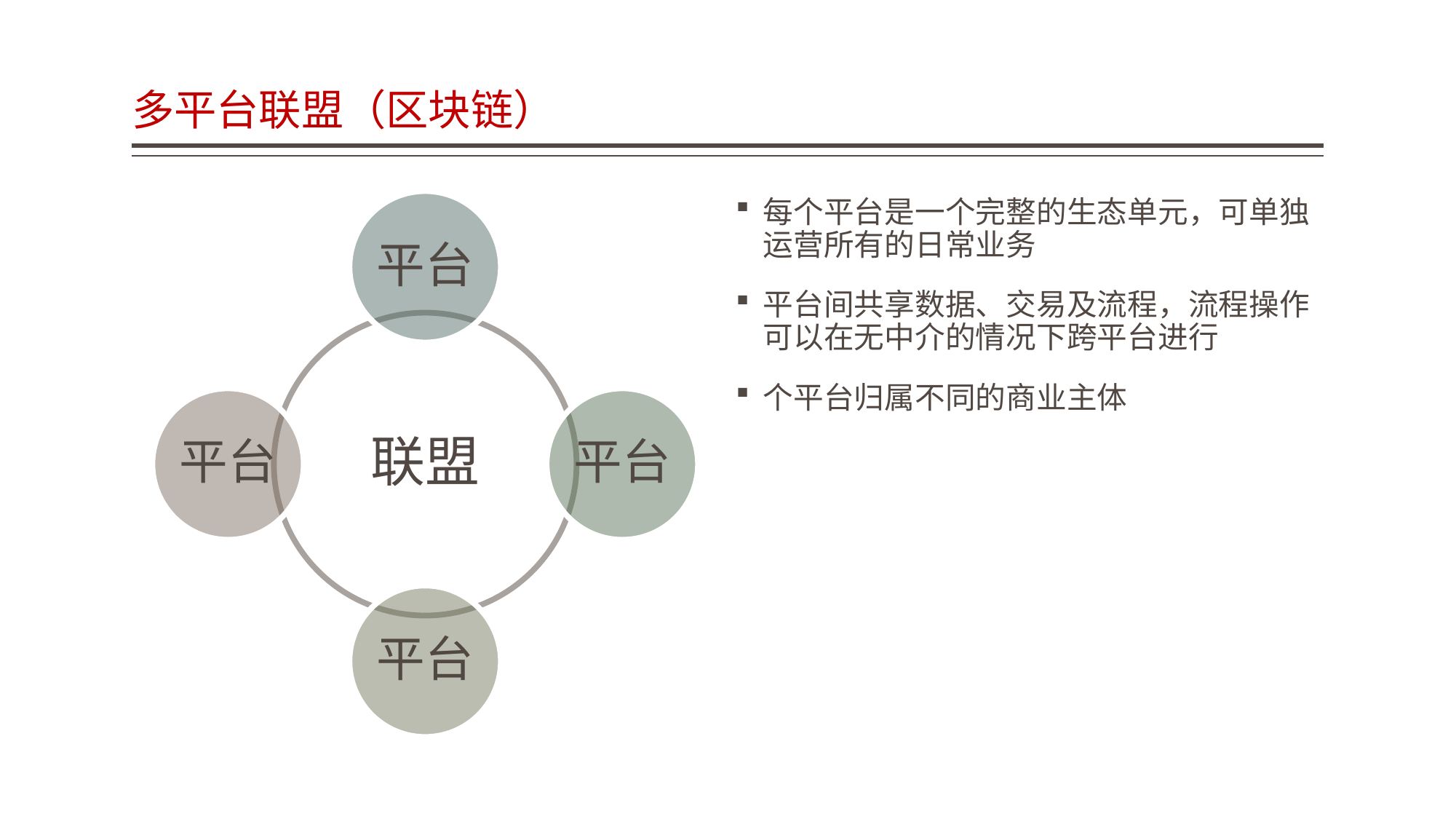

# 多平台联盟（区块链）
联盟
平台
平台
平台
平台
每个平台是一个完整的生态单元，可单独运营所有的日常业务
平台间共享数据、交易及流程，流程操作可以在无中介的情况下跨平台进行
个平台归属不同的商业主体